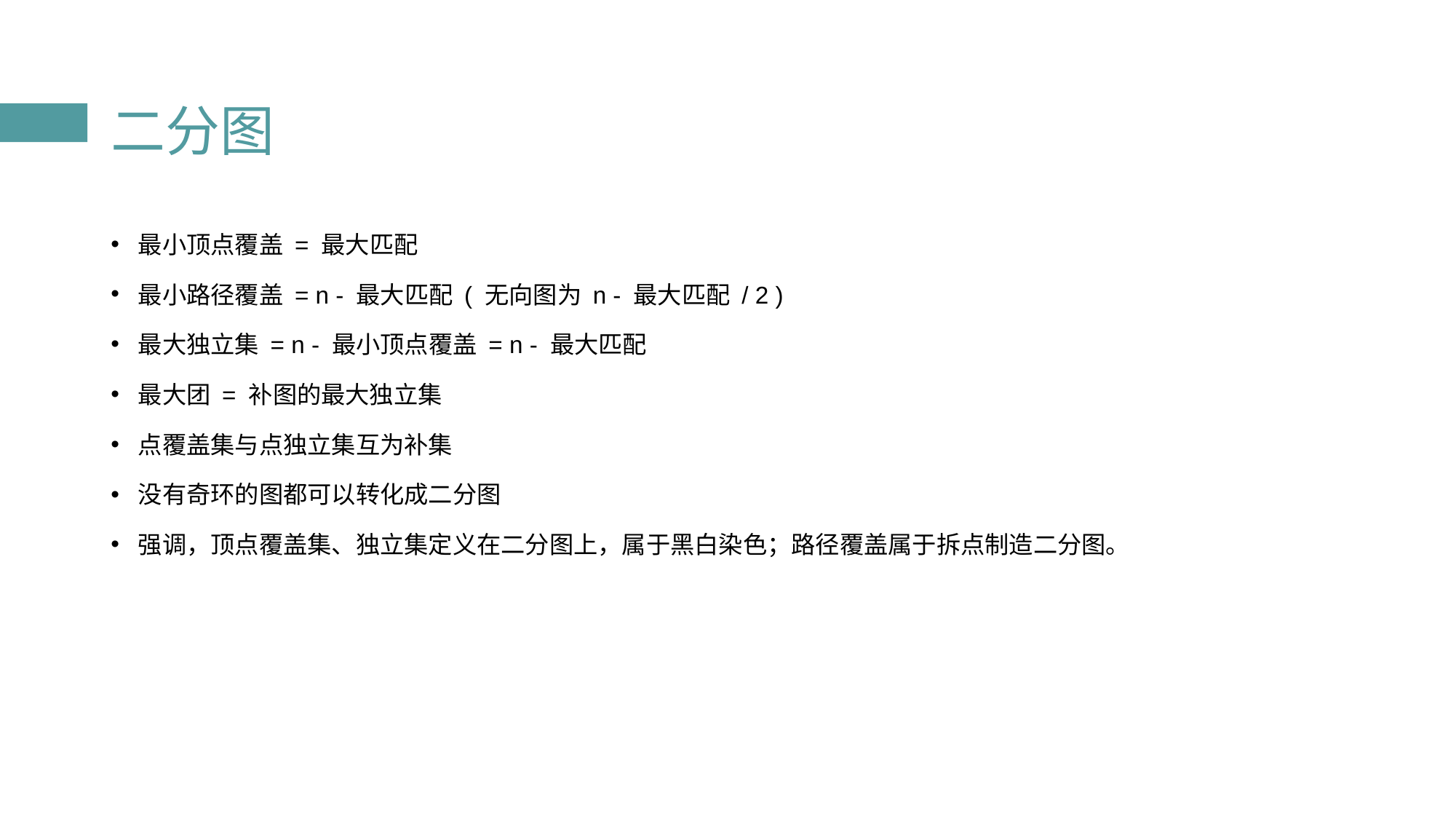

# 二分图
最小顶点覆盖 = 最大匹配
最小路径覆盖 = n - 最大匹配 ( 无向图为 n - 最大匹配 / 2 )
最大独立集 = n - 最小顶点覆盖 = n - 最大匹配
最大团 = 补图的最大独立集
点覆盖集与点独立集互为补集
没有奇环的图都可以转化成二分图
强调，顶点覆盖集、独立集定义在二分图上，属于黑白染色；路径覆盖属于拆点制造二分图。